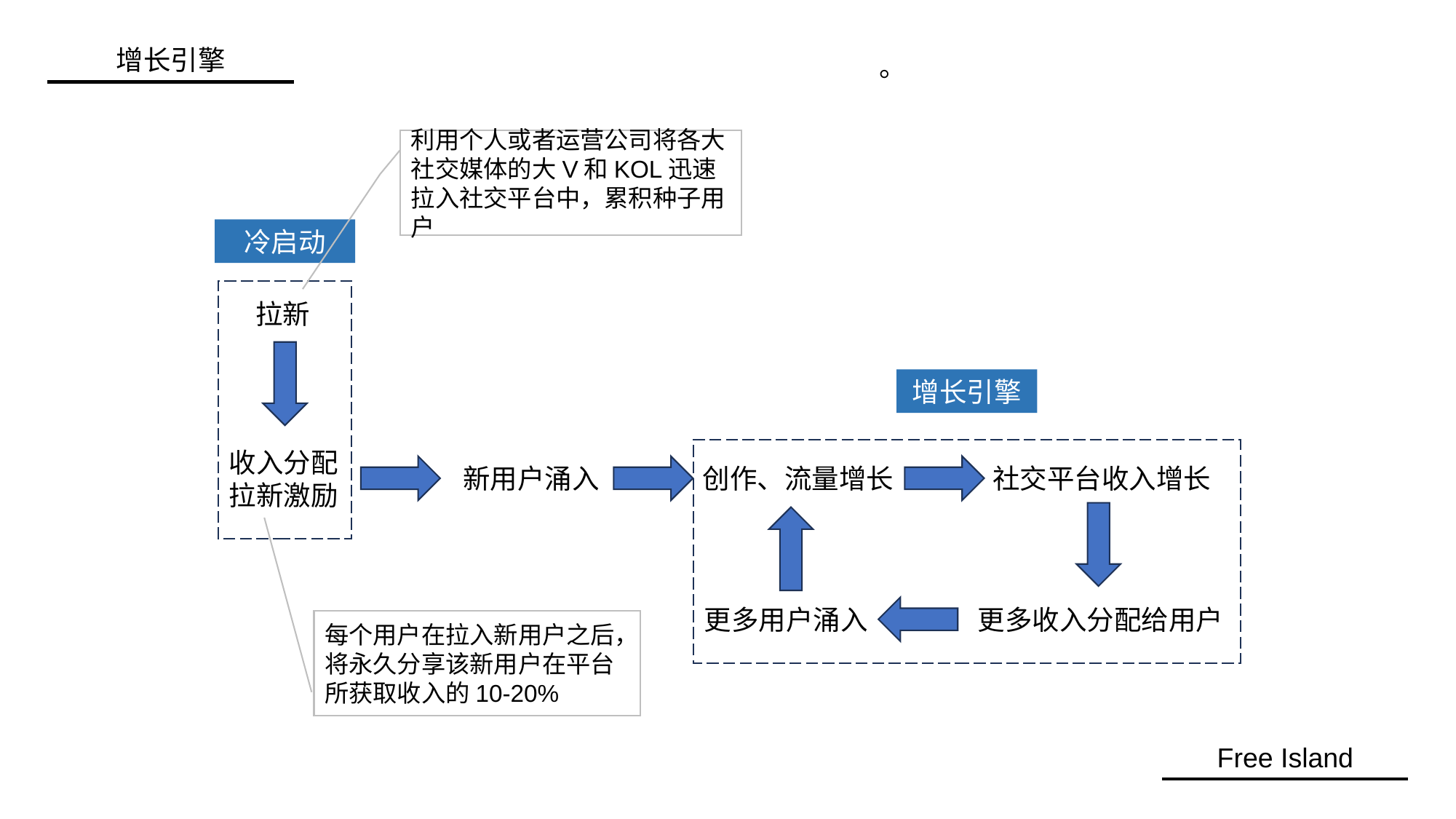

增长引擎
。
利用个人或者运营公司将各大社交媒体的大V和KOL迅速拉入社交平台中，累积种子用户
冷启动

拉新

收入分配拉新激励

新用户涌入

创作、流量增长

社交平台收入增长

更多用户涌入

更多收入分配给用户
增长引擎

每个用户在拉入新用户之后，将永久分享该新用户在平台所获取收入的10-20%
Free Island